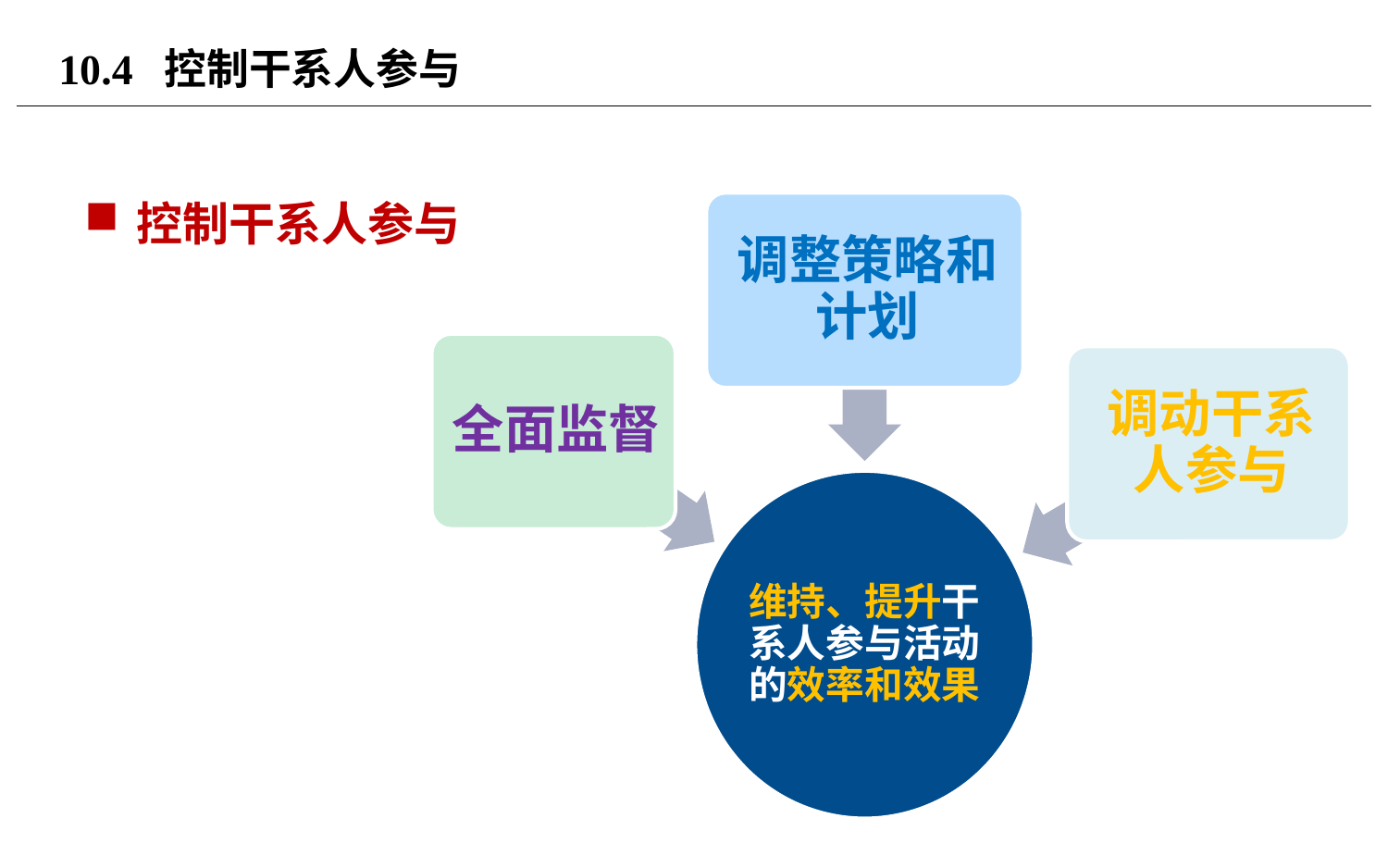

# 10.4  控制干系人参与
控制干系人参与
维持、提升干系人参与活动的效率和效果
全面监督
调整策略和计划
调动干系人参与